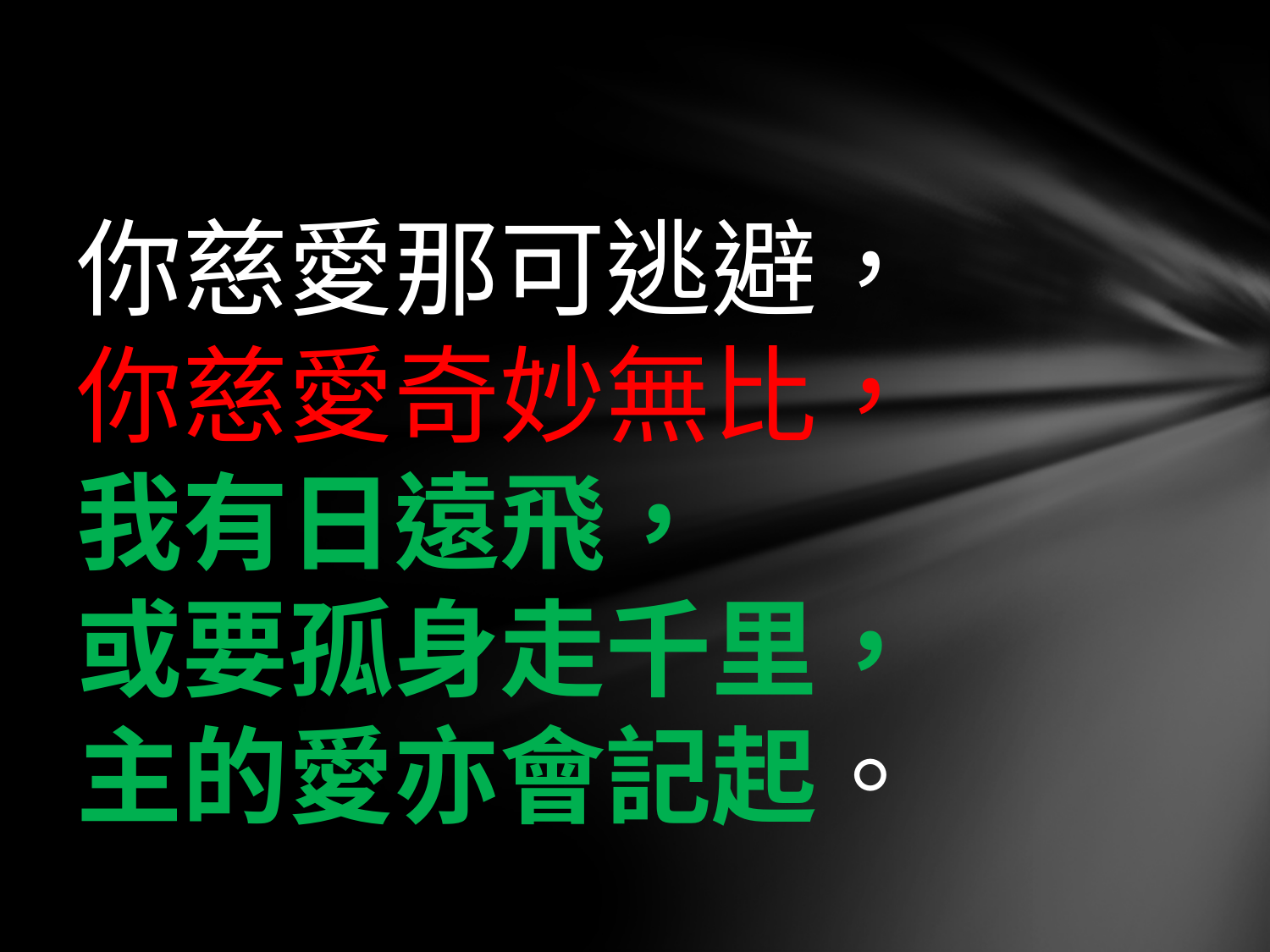

# 你慈愛那可逃避， 你慈愛奇妙無比， 我有日遠飛， 或要孤身走千里， 主的愛亦會記起。